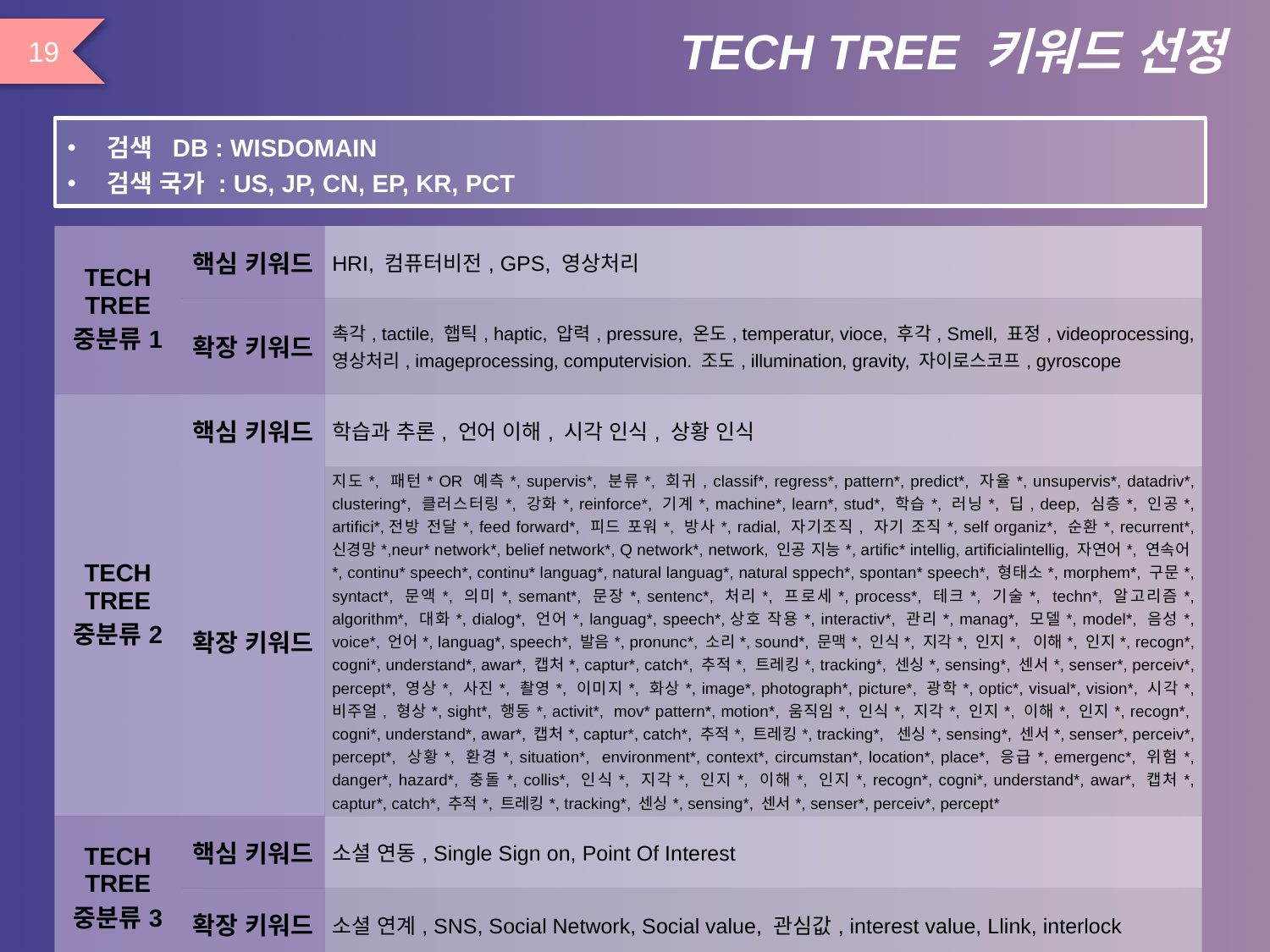

# TECH TREE 키워드 선정
19
검색  DB : WISDOMAIN
검색 국가 : US, JP, CN, EP, KR, PCT
| TECH TREE 중분류1 | 핵심 키워드 | HRI, 컴퓨터비전, GPS, 영상처리 |
| --- | --- | --- |
|  | 확장 키워드 | 촉각, tactile, 햅틱, haptic, 압력, pressure, 온도, temperatur, vioce, 후각, Smell, 표정, videoprocessing, 영상처리, imageprocessing, computervision. 조도, illumination, gravity, 자이로스코프, gyroscope |
| TECH TREE 중분류2 | 핵심 키워드 | 학습과 추론, 언어 이해, 시각 인식, 상황 인식 |
|  | 확장 키워드 | 지도\*, 패턴\* OR 예측\*, supervis\*, 분류\*, 회귀, classif\*, regress\*, pattern\*, predict\*, 자율\*, unsupervis\*, datadriv\*, clustering\*, 클러스터링\*, 강화\*, reinforce\*, 기계\*, machine\*, learn\*, stud\*, 학습\*, 러닝\*, 딥, deep, 심층\*, 인공\*, artifici\*,전방 전달\*, feed forward\*, 피드 포워\*, 방사\*, radial, 자기조직, 자기 조직\*, self organiz\*, 순환\*, recurrent\*, 신경망\*,neur\* network\*, belief network\*, Q network\*, network, 인공 지능\*, artific\* intellig, artificialintellig, 자연어\*, 연속어\*, continu\* speech\*, continu\* languag\*, natural languag\*, natural sppech\*, spontan\* speech\*, 형태소\*, morphem\*, 구문\*, syntact\*, 문액\*, 의미\*, semant\*, 문장\*, sentenc\*, 처리\*, 프로세\*, process\*, 테크\*, 기술\*, techn\*, 알고리즘\*, algorithm\*, 대화\*, dialog\*, 언어\*, languag\*, speech\*,상호 작용\*, interactiv\*, 관리\*, manag\*, 모델\*, model\*, 음성\*, voice\*, 언어\*, languag\*, speech\*, 발음\*, pronunc\*, 소리\*, sound\*, 문맥\*, 인식\*, 지각\*, 인지\*, 이해\*, 인지\*, recogn\*, cogni\*, understand\*, awar\*, 캡처\*, captur\*, catch\*, 추적\*, 트레킹\*, tracking\*, 센싱\*, sensing\*, 센서\*, senser\*, perceiv\*, percept\*, 영상\*, 사진\*, 촬영\*, 이미지\*, 화상\*, image\*, photograph\*, picture\*, 광학\*, optic\*, visual\*, vision\*, 시각\*, 비주얼, 형상\*, sight\*, 행동\*, activit\*, mov\* pattern\*, motion\*, 움직임\*, 인식\*, 지각\*, 인지\*, 이해\*, 인지\*, recogn\*, cogni\*, understand\*, awar\*, 캡처\*, captur\*, catch\*, 추적\*, 트레킹\*, tracking\*, 센싱\*, sensing\*, 센서\*, senser\*, perceiv\*, percept\*, 상황\*, 환경\*, situation\*, environment\*, context\*, circumstan\*, location\*, place\*, 응급\*, emergenc\*, 위험\*, danger\*, hazard\*, 충돌\*, collis\*, 인식\*, 지각\*, 인지\*, 이해\*, 인지\*, recogn\*, cogni\*, understand\*, awar\*, 캡처\*, captur\*, catch\*, 추적\*, 트레킹\*, tracking\*, 센싱\*, sensing\*, 센서\*, senser\*, perceiv\*, percept\* |
| TECH TREE 중분류3 | 핵심 키워드 | 소셜 연동, Single Sign on, Point Of Interest |
|  | 확장 키워드 | 소셜 연계, SNS, Social Network, Social value, 관심값, interest value, Llink, interlock |